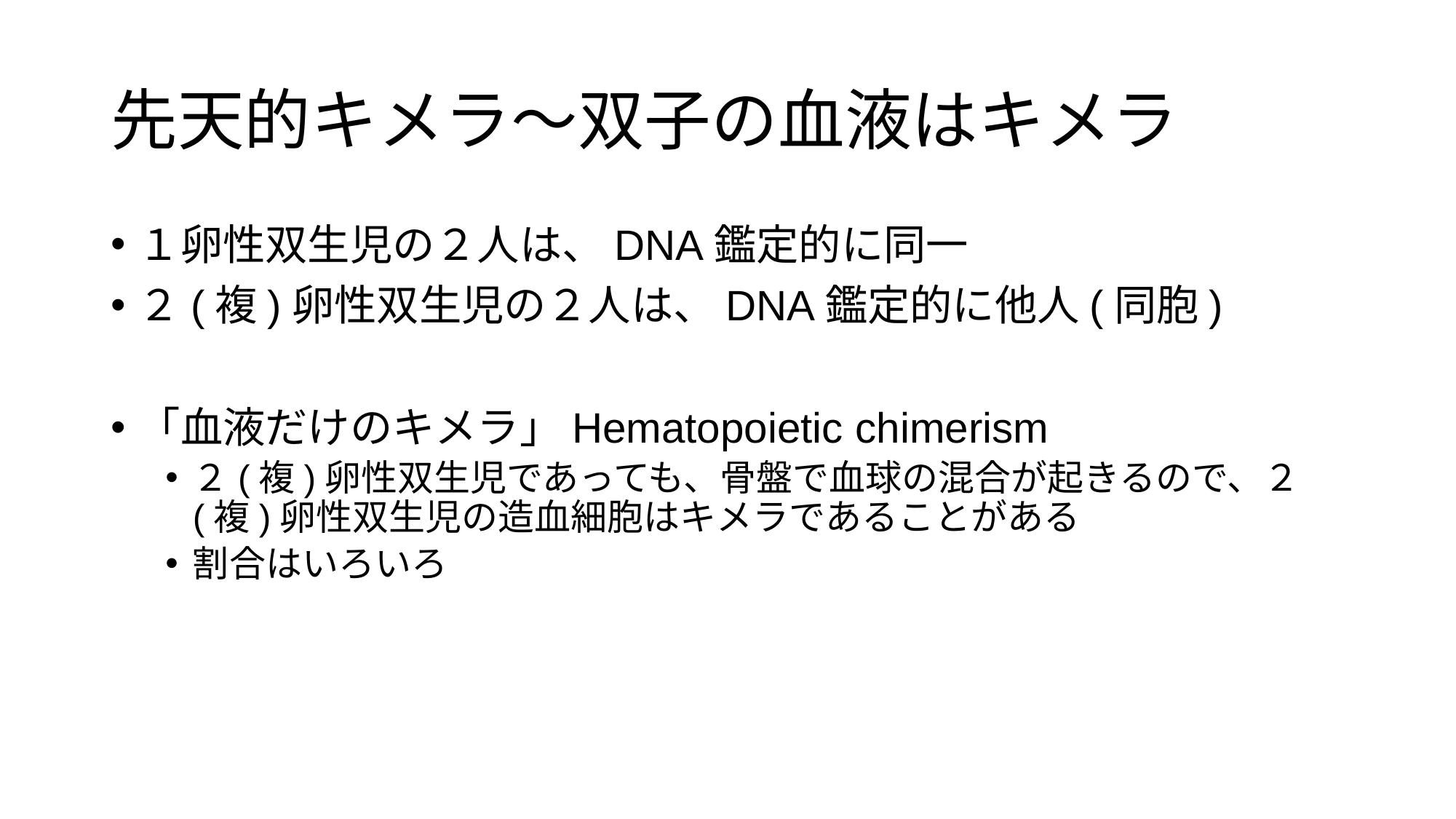

# 先天的キメラ～双子の血液はキメラ
１卵性双生児の２人は、DNA鑑定的に同一
２(複)卵性双生児の２人は、DNA鑑定的に他人(同胞)

「血液だけのキメラ」Hematopoietic chimerism
２(複)卵性双生児であっても、骨盤で血球の混合が起きるので、２(複)卵性双生児の造血細胞はキメラであることがある
割合はいろいろ